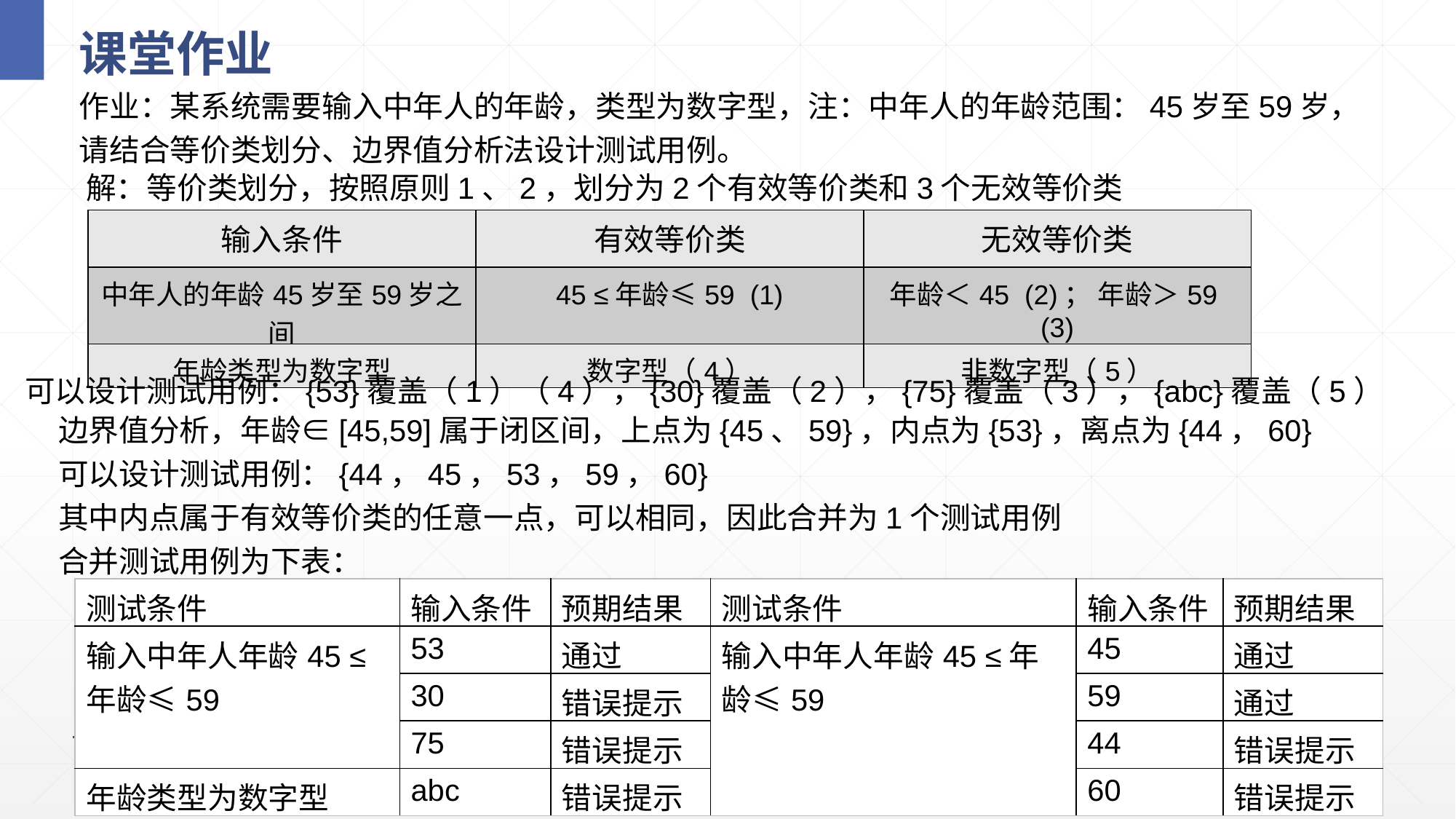

# 课堂作业
作业：某系统需要输入中年人的年龄，类型为数字型，注：中年人的年龄范围：45岁至59岁，请结合等价类划分、边界值分析法设计测试用例。
解：等价类划分，按照原则1、2，划分为2个有效等价类和3个无效等价类
| 输入条件 | 有效等价类 | 无效等价类 |
| --- | --- | --- |
| 中年人的年龄45岁至59岁之间 | 45 ≤年龄≤59 (1) | 年龄＜45 (2)； 年龄＞59 (3) |
| 年龄类型为数字型 | 数字型（4） | 非数字型（5） |
可以设计测试用例：{53}覆盖（1）（4），{30}覆盖（2），{75}覆盖（3），{abc}覆盖（5）
边界值分析，年龄∈[45,59]属于闭区间，上点为{45、59}，内点为{53}，离点为{44，60}
可以设计测试用例：{44，45，53，59，60}
其中内点属于有效等价类的任意一点，可以相同，因此合并为1个测试用例
合并测试用例为下表：
| 测试条件 | 输入条件 | 预期结果 | 测试条件 | 输入条件 | 预期结果 |
| --- | --- | --- | --- | --- | --- |
| 输入中年人年龄45 ≤年龄≤59 | 53 | 通过 | 输入中年人年龄45 ≤年龄≤59 | 45 | 通过 |
|  | 30 | 错误提示 |  | 59 | 通过 |
|  | 75 | 错误提示 |  | 44 | 错误提示 |
| 年龄类型为数字型 | abc | 错误提示 |  | 60 | 错误提示 |